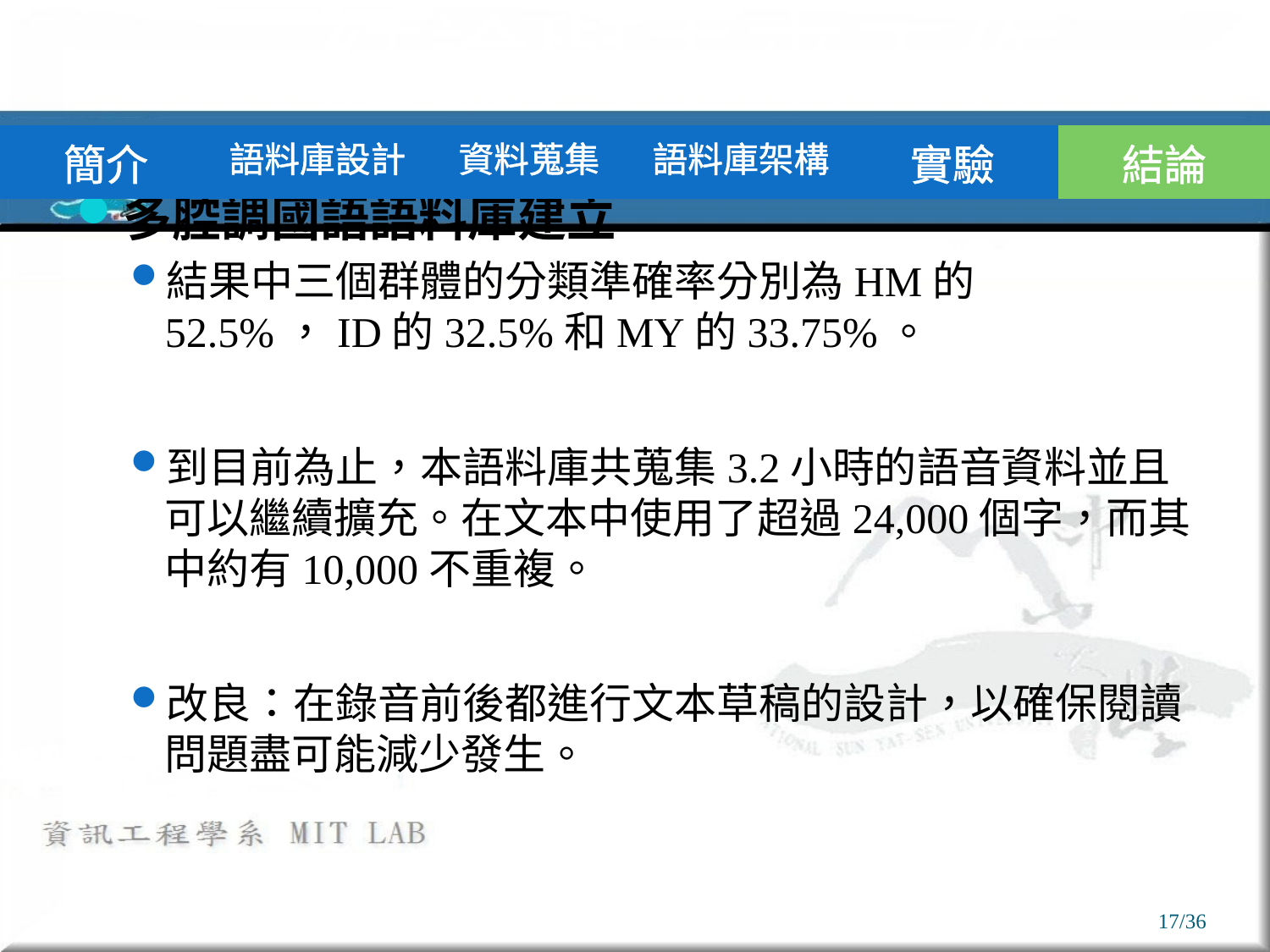

# 結論與未來工作
| 簡介 | 語料庫設計 | 資料蒐集 | 語料庫架構 | 實驗 | 結論 |
| --- | --- | --- | --- | --- | --- |
多腔調國語語料庫建立
結果中三個群體的分類準確率分別為HM的52.5%，ID的32.5%和MY的33.75%。

到目前為止，本語料庫共蒐集3.2小時的語音資料並且可以繼續擴充。在文本中使用了超過24,000個字，而其中約有10,000不重複。

改良：在錄音前後都進行文本草稿的設計，以確保閱讀問題盡可能減少發生。

17/36